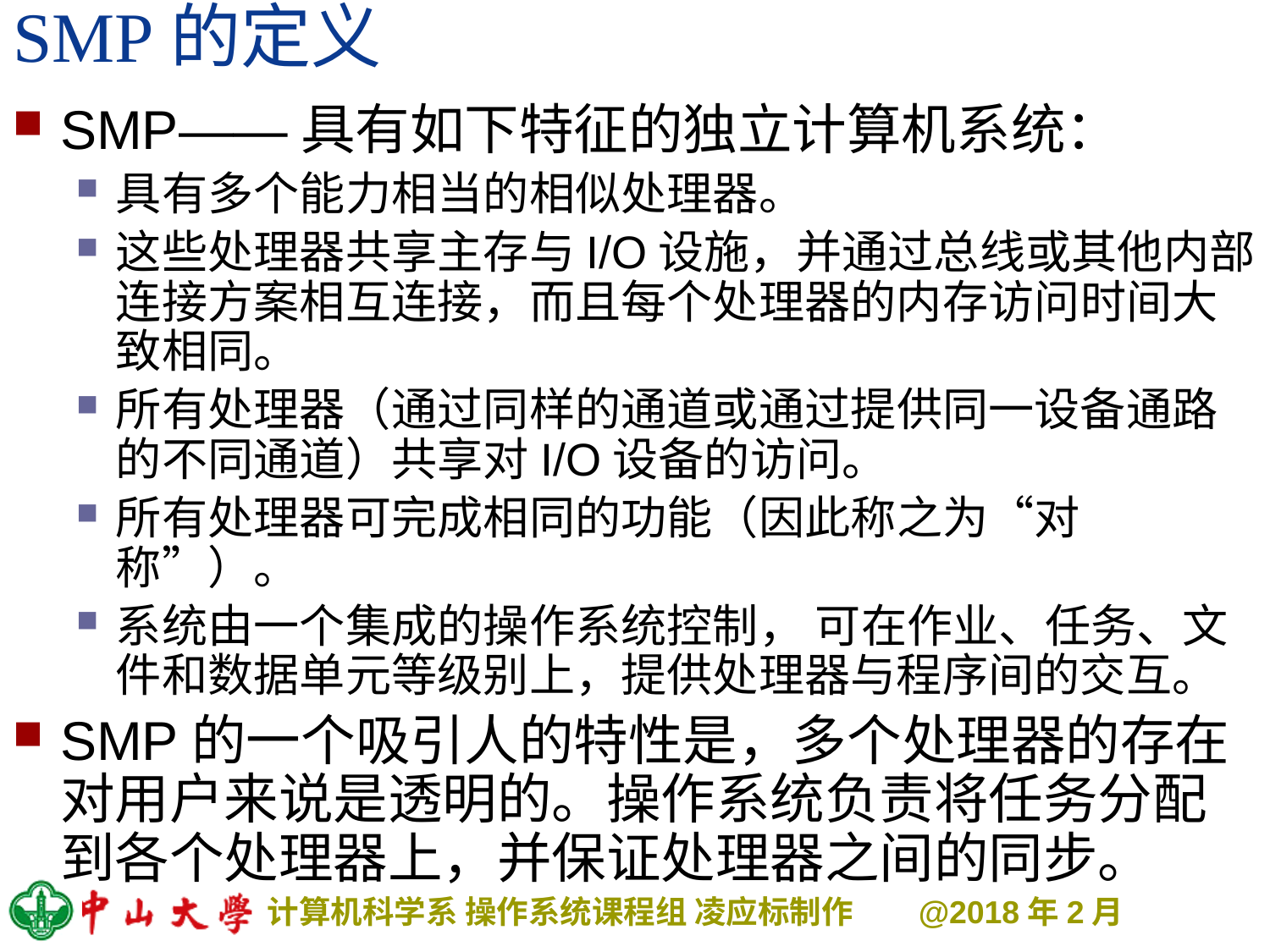

# SMP的定义
SMP——具有如下特征的独立计算机系统：
具有多个能力相当的相似处理器。
这些处理器共享主存与I/O设施，并通过总线或其他内部连接方案相互连接，而且每个处理器的内存访问时间大致相同。
所有处理器（通过同样的通道或通过提供同一设备通路的不同通道）共享对I/O设备的访问。
所有处理器可完成相同的功能（因此称之为“对称”）。
系统由一个集成的操作系统控制， 可在作业、任务、文件和数据单元等级别上，提供处理器与程序间的交互。
SMP的一个吸引人的特性是，多个处理器的存在对用户来说是透明的。操作系统负责将任务分配到各个处理器上，并保证处理器之间的同步。